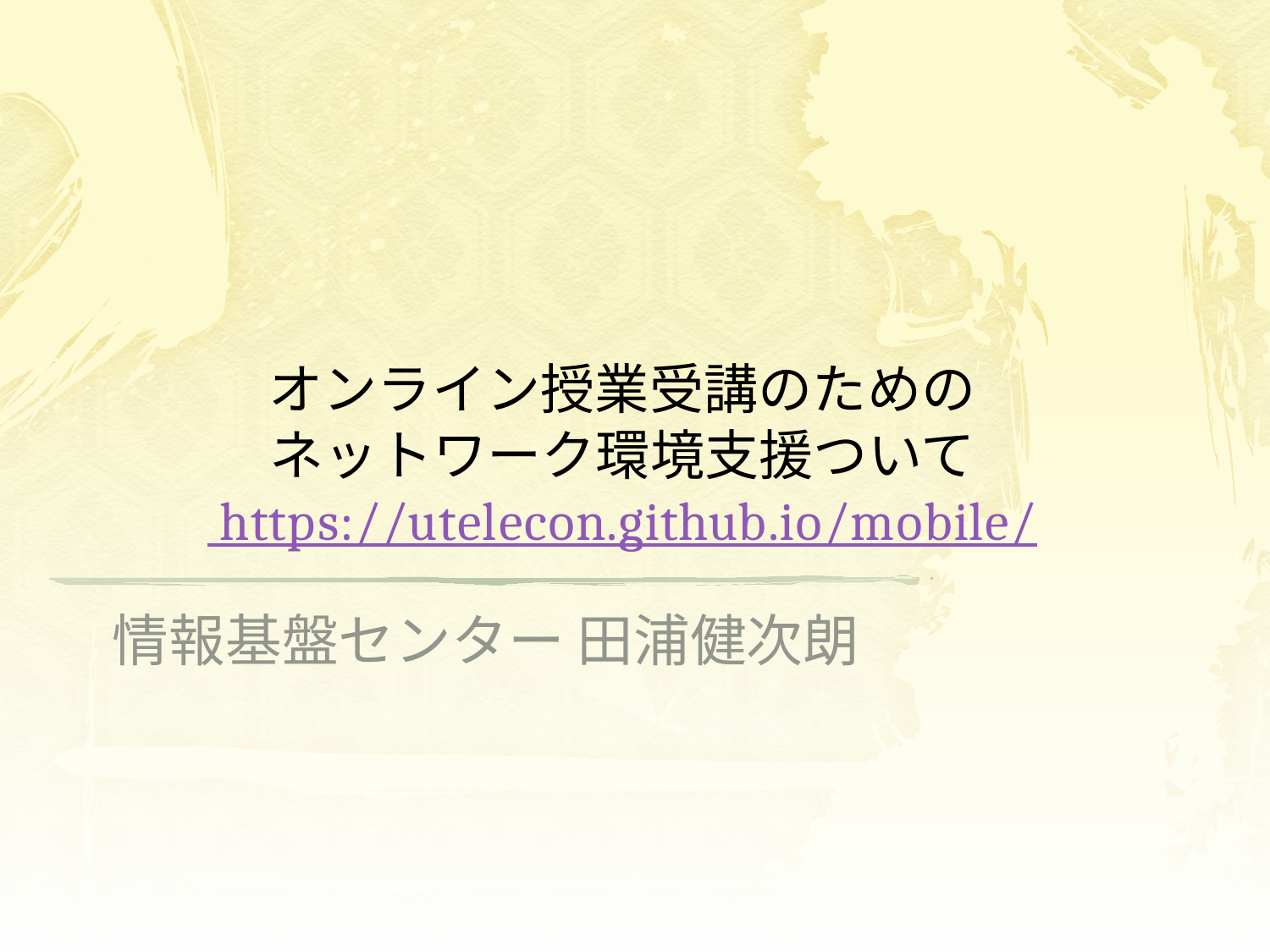

# オンライン授業受講のための ネットワーク環境支援ついて https://utelecon.github.io/mobile/
情報基盤センター 田浦健次朗